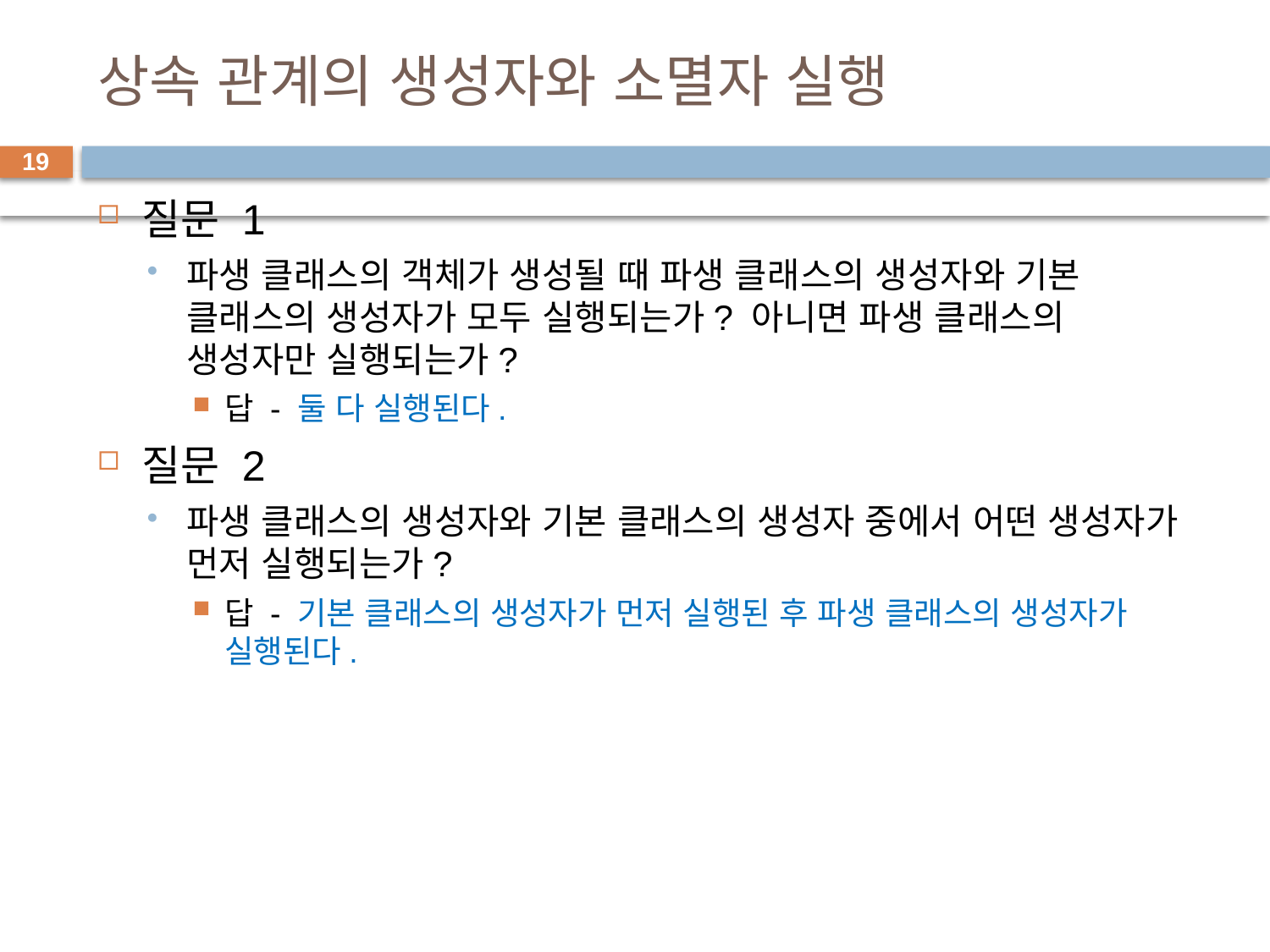

# 상속 관계의 생성자와 소멸자 실행
19
질문 1
파생 클래스의 객체가 생성될 때 파생 클래스의 생성자와 기본 클래스의 생성자가 모두 실행되는가? 아니면 파생 클래스의 생성자만 실행되는가?
답 - 둘 다 실행된다.
질문 2
파생 클래스의 생성자와 기본 클래스의 생성자 중에서 어떤 생성자가 먼저 실행되는가?
답 - 기본 클래스의 생성자가 먼저 실행된 후 파생 클래스의 생성자가 실행된다.